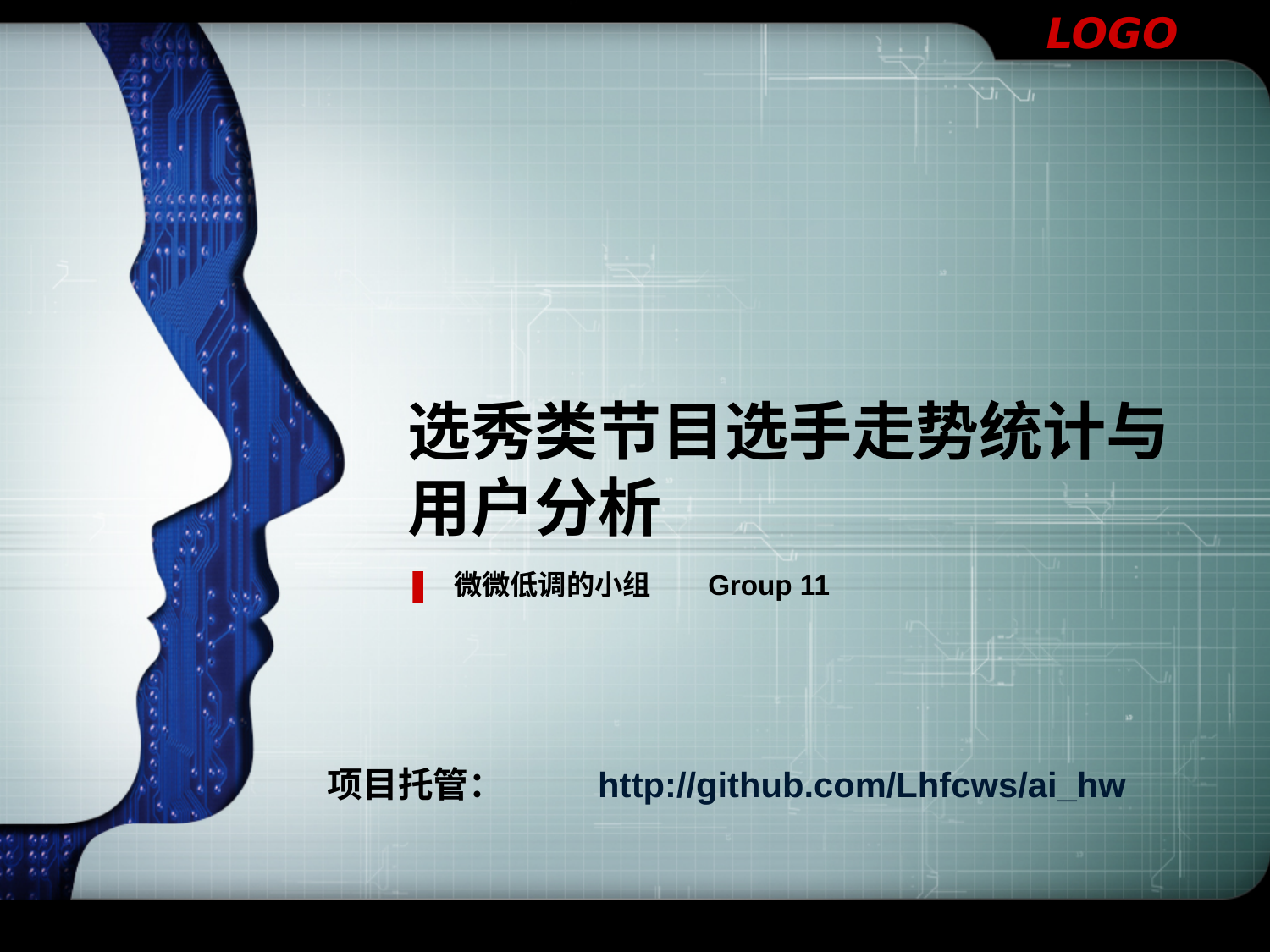

# 选秀类节目选手走势统计与用户分析
微微低调的小组	Group 11

项目托管：	 http://github.com/Lhfcws/ai_hw